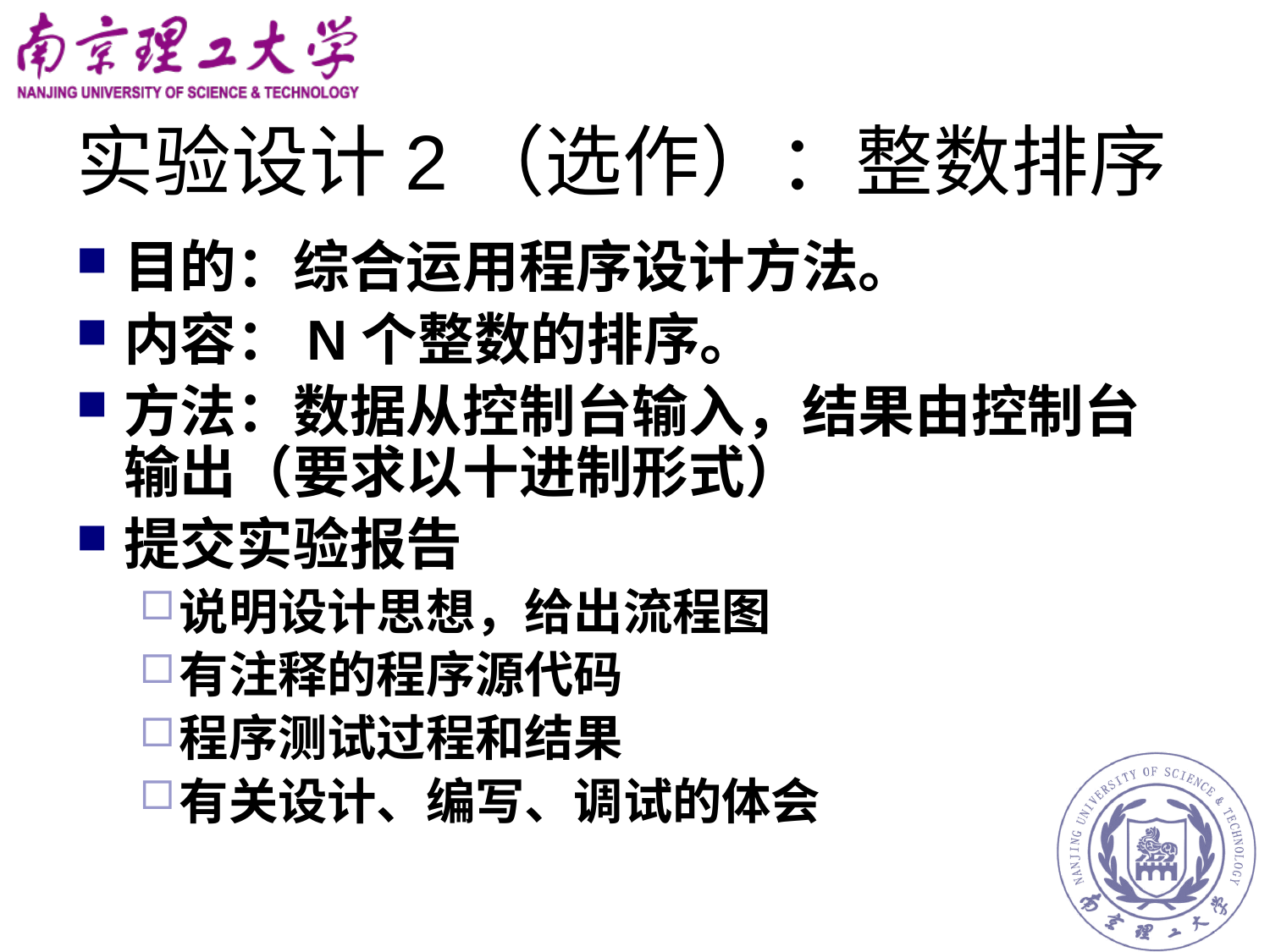

# 实验设计2（选作）：整数排序
目的：综合运用程序设计方法。
内容：N个整数的排序。
方法：数据从控制台输入，结果由控制台输出（要求以十进制形式）
提交实验报告
说明设计思想，给出流程图
有注释的程序源代码
程序测试过程和结果
有关设计、编写、调试的体会